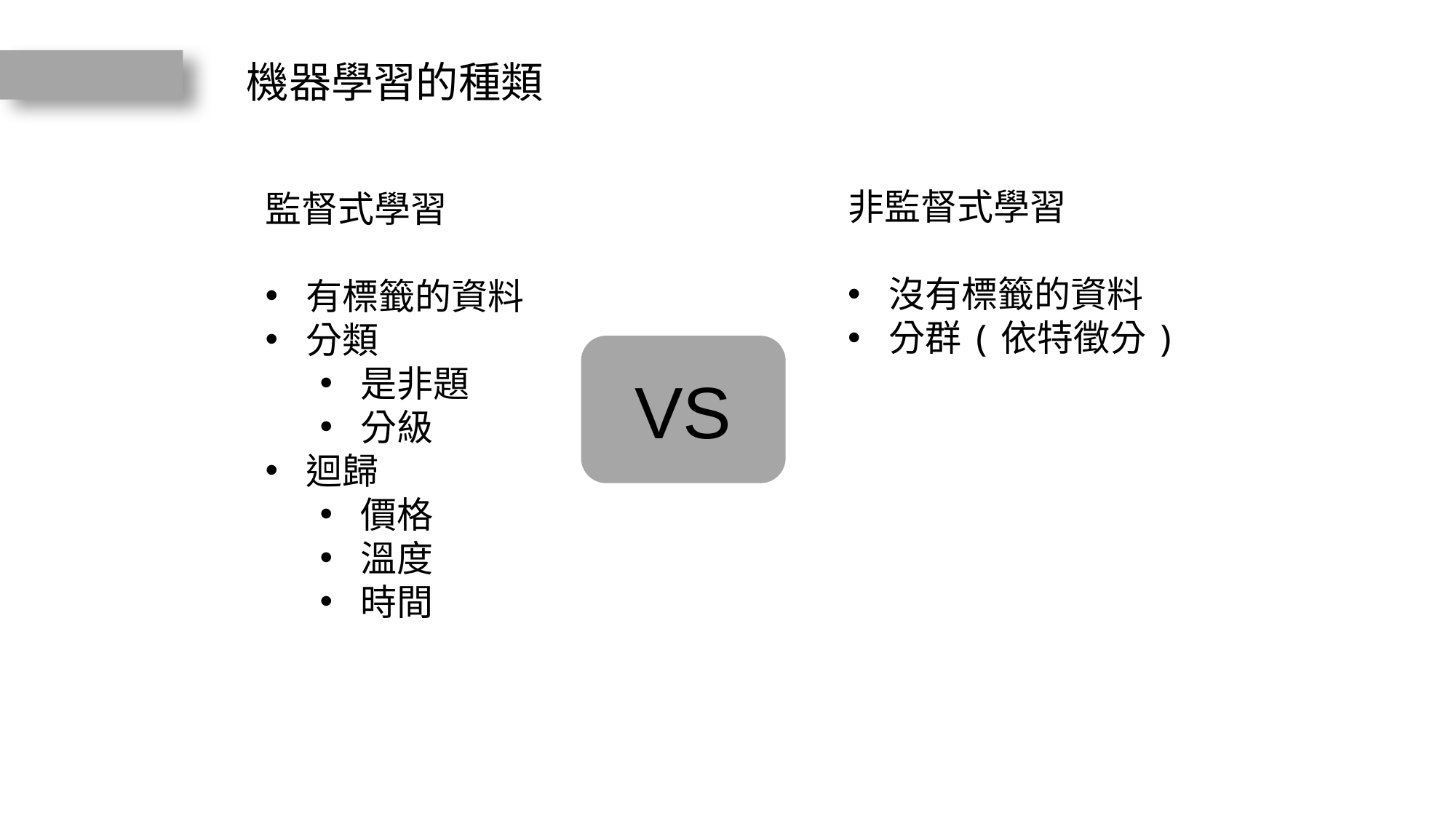

機器學習的種類
非監督式學習

沒有標籤的資料
分群(依特徵分)
監督式學習

有標籤的資料
分類
是非題
分級
迴歸
價格
溫度
時間
VS
01
02